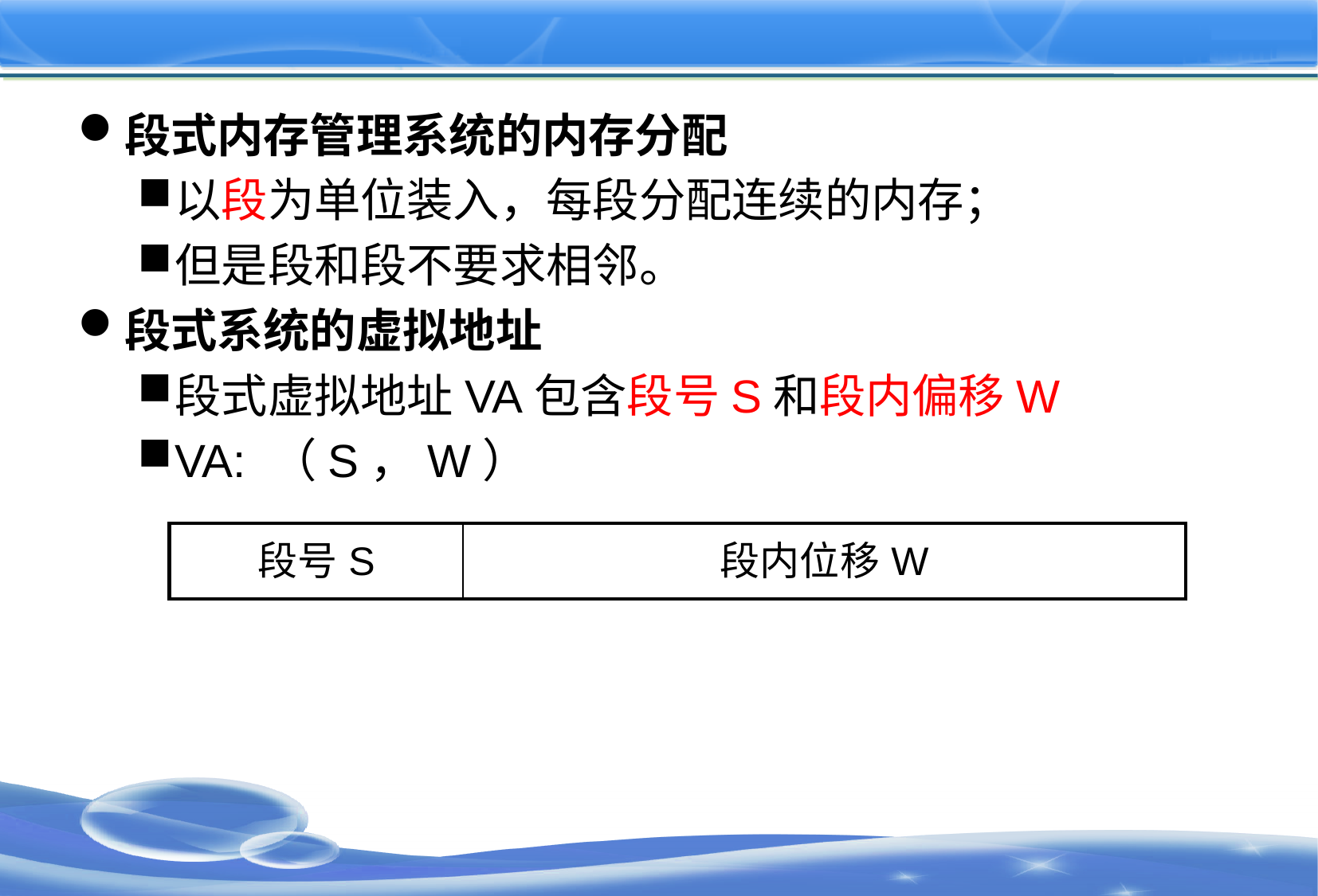

#
段式内存管理系统的内存分配
以段为单位装入，每段分配连续的内存；
但是段和段不要求相邻。
段式系统的虚拟地址
段式虚拟地址VA包含段号S和段内偏移W
VA: （S，W）
| 段号S | 段内位移W |
| --- | --- |